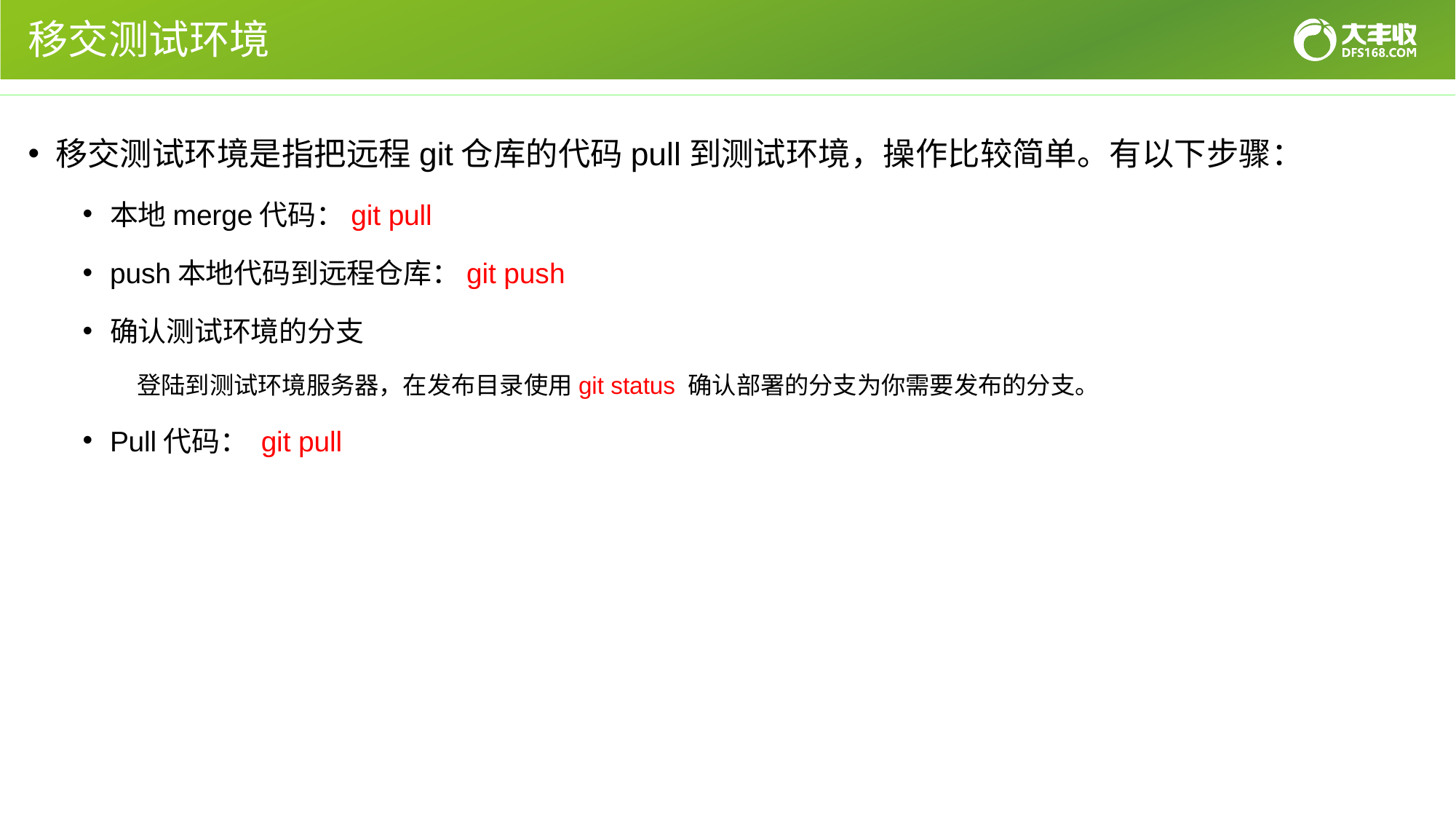

# 移交测试环境
移交测试环境是指把远程git仓库的代码pull到测试环境，操作比较简单。有以下步骤：
本地merge代码：git pull
push本地代码到远程仓库：git push
确认测试环境的分支
登陆到测试环境服务器，在发布目录使用git status 确认部署的分支为你需要发布的分支。
Pull代码： git pull